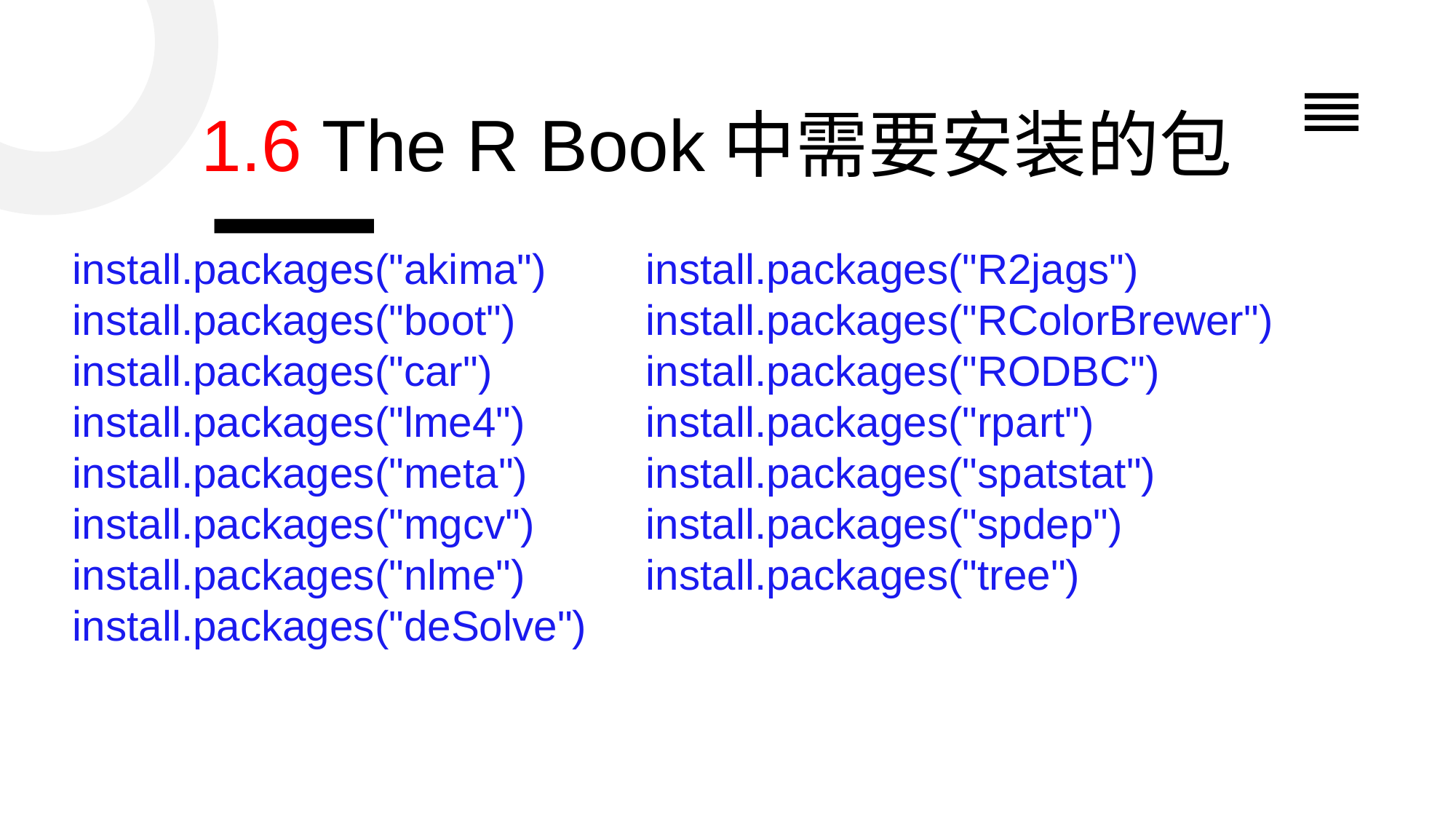

1.6 The R Book中需要安装的包

一
install.packages("akima")
install.packages("boot")
install.packages("car")
install.packages("lme4")
install.packages("meta")
install.packages("mgcv")
install.packages("nlme")
install.packages("deSolve")

install.packages("R2jags")
install.packages("RColorBrewer")
install.packages("RODBC")
install.packages("rpart")
install.packages("spatstat")
install.packages("spdep")
install.packages("tree")